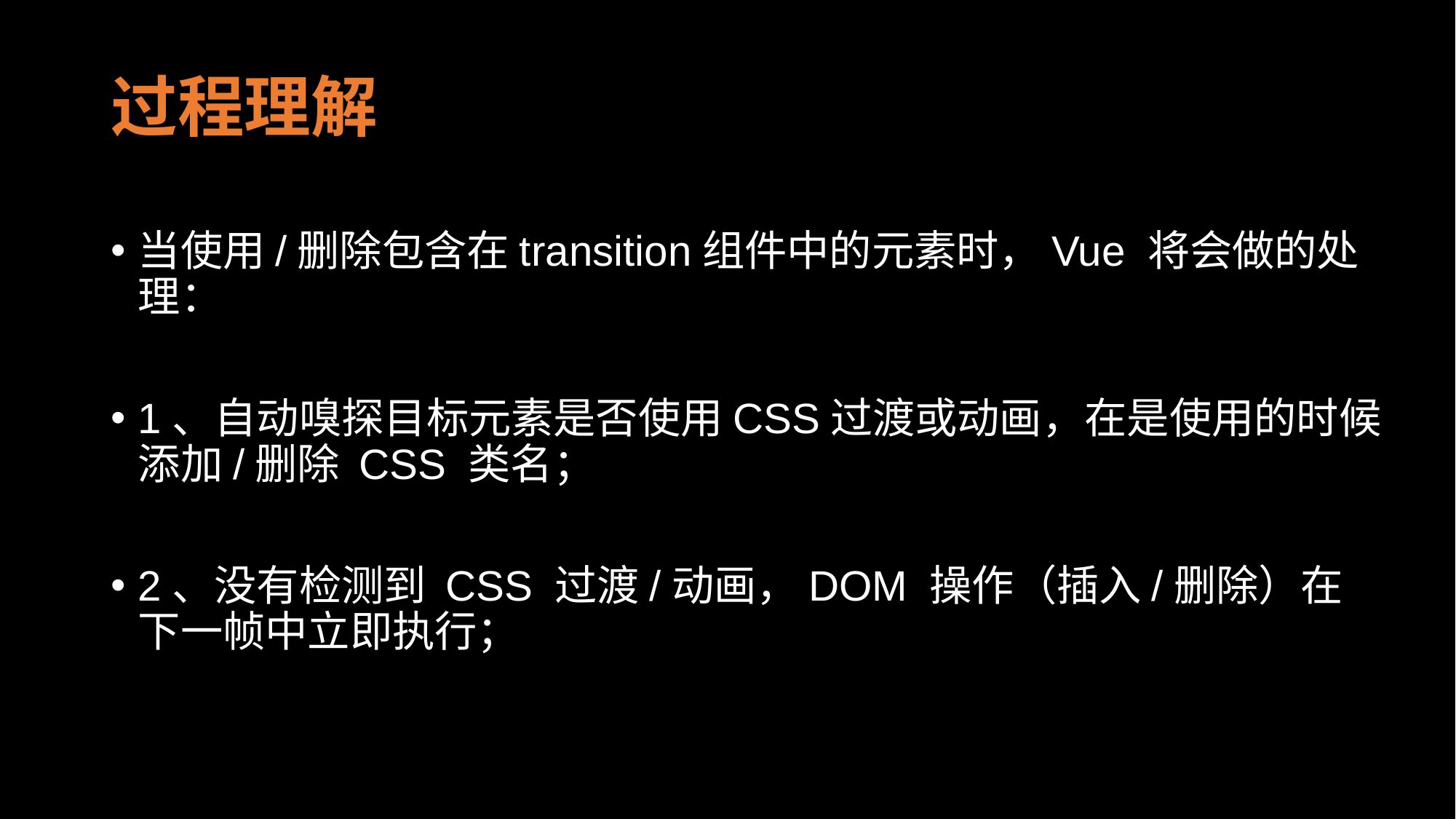

# 过程理解
当使用/删除包含在transition组件中的元素时，Vue 将会做的处理：

1、自动嗅探目标元素是否使用CSS过渡或动画，在是使用的时候添加/删除 CSS 类名；

2、没有检测到 CSS 过渡/动画，DOM 操作（插入/删除）在下一帧中立即执行；